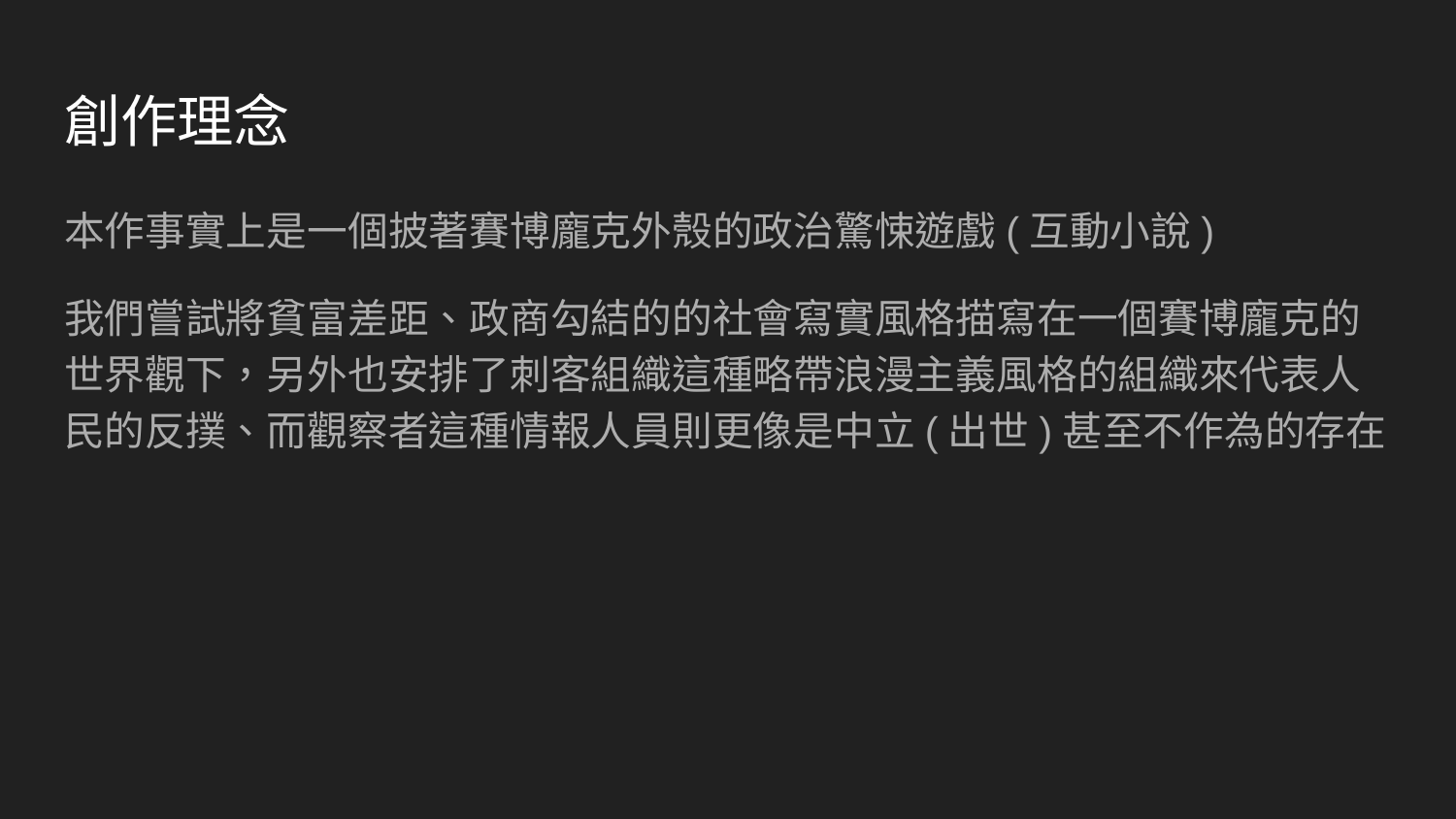

# 創作理念
本作事實上是一個披著賽博龐克外殼的政治驚悚遊戲(互動小說)
我們嘗試將貧富差距、政商勾結的的社會寫實風格描寫在一個賽博龐克的世界觀下，另外也安排了刺客組織這種略帶浪漫主義風格的組織來代表人民的反撲、而觀察者這種情報人員則更像是中立(出世)甚至不作為的存在